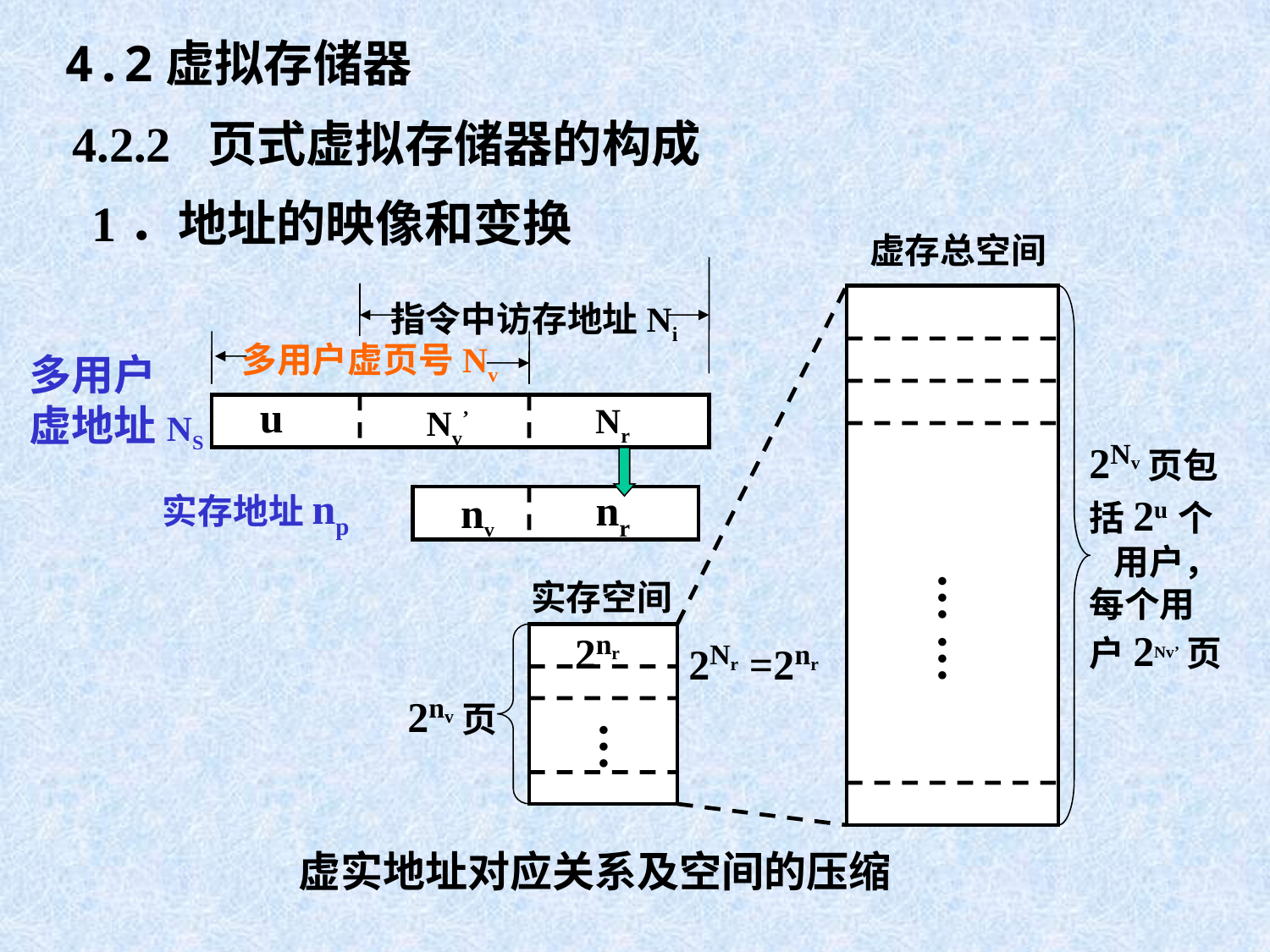

4.2虚拟存储器
4.2.2  页式虚拟存储器的构成
1．地址的映像和变换
虚存总空间

指令中访存地址Ni

多用户虚页号Nv

多用户
虚地址NS

u
Nr

Nv’

2Nv页包
括2u个
  用户，
每个用
户2Nv’页

实存地址np
nr
nv

… …
实存空间
2nr

2Nr =2nr

2nv页

…

虚实地址对应关系及空间的压缩